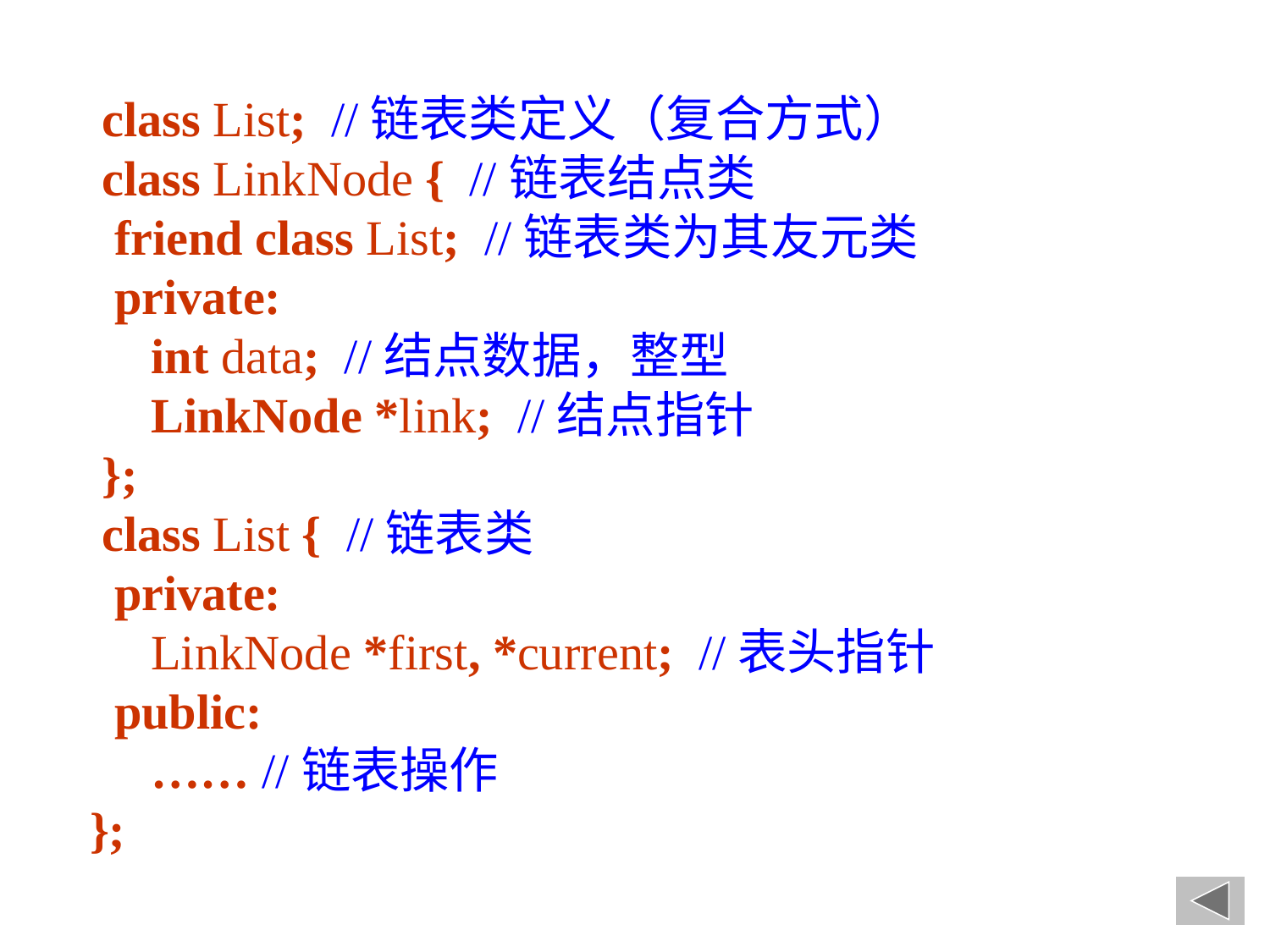

class List;  //链表类定义（复合方式）
 class LinkNode {  //链表结点类
  friend class List;  //链表类为其友元类
  private:
     int data;  //结点数据，整型
     LinkNode *link;  //结点指针
 };
 class List {  //链表类
  private:
     LinkNode *first, *current;  //表头指针
  public:
     …… //链表操作
};
81